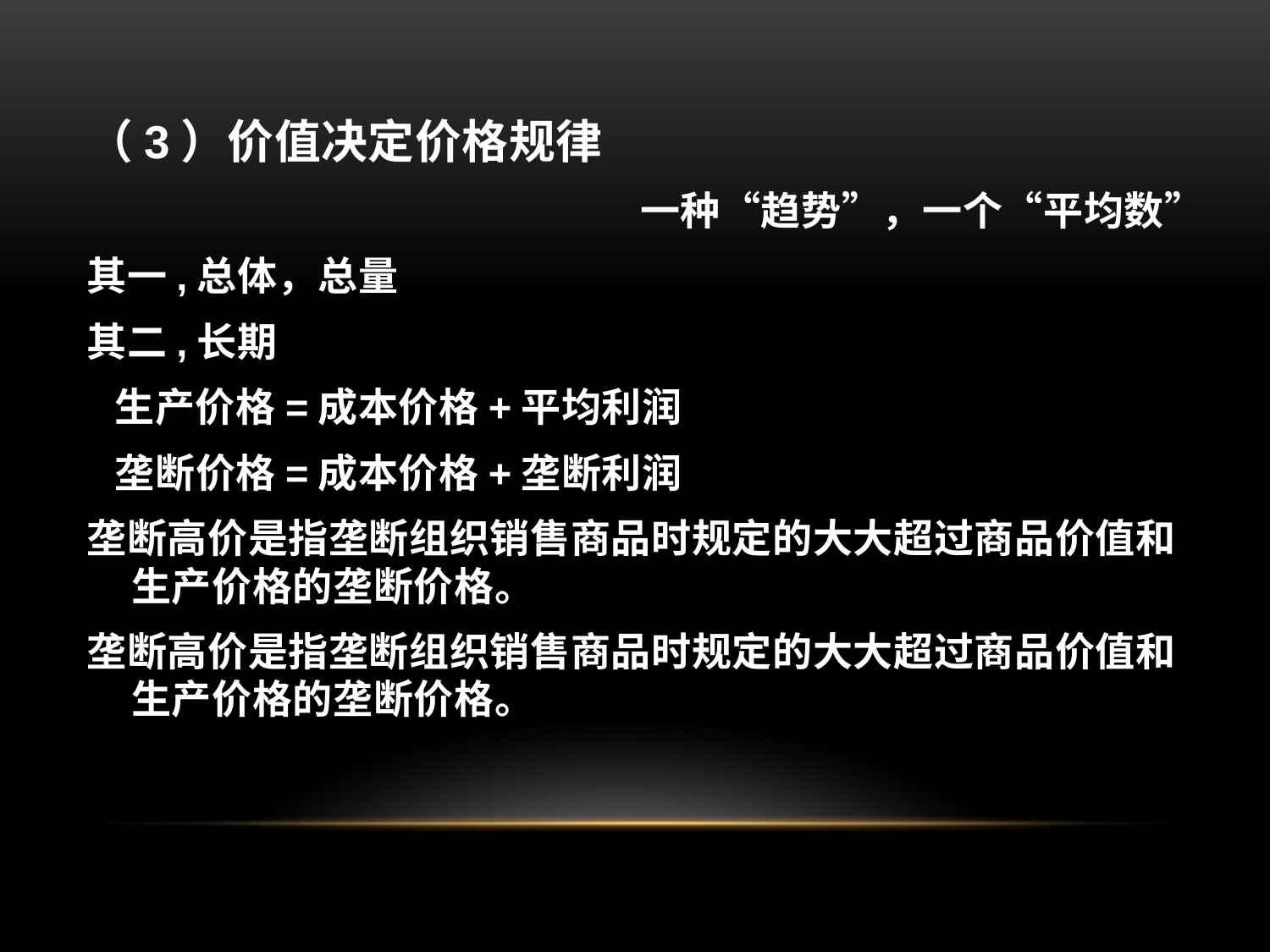

（3）价值决定价格规律
一种“趋势”，一个“平均数”
其一,总体，总量
其二,长期
  生产价格=成本价格+平均利润
  垄断价格=成本价格+垄断利润
垄断高价是指垄断组织销售商品时规定的大大超过商品价值和生产价格的垄断价格。
垄断高价是指垄断组织销售商品时规定的大大超过商品价值和生产价格的垄断价格。